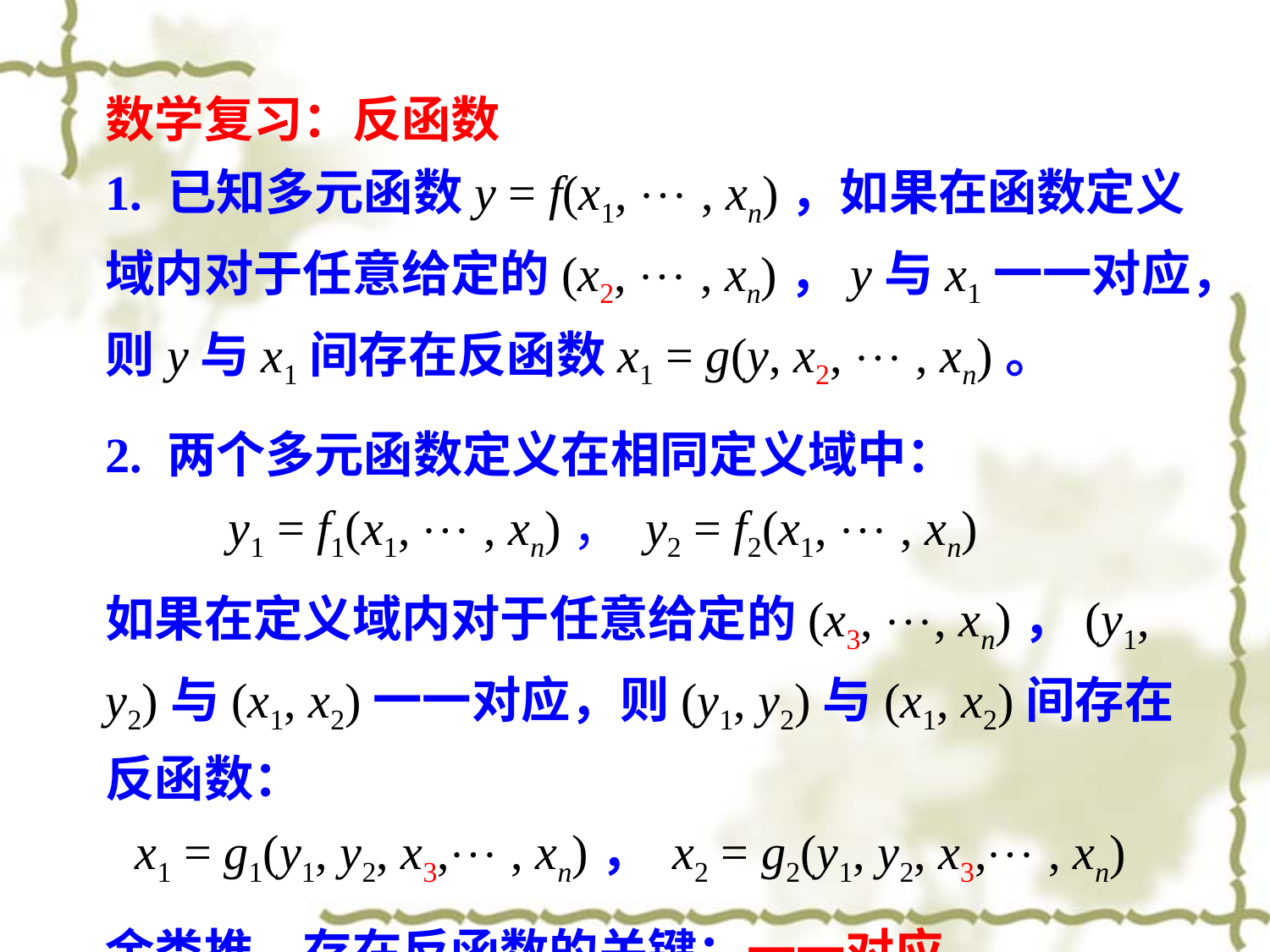

数学复习：反函数
1. 已知多元函数y = f(x1, … , xn)，如果在函数定义域内对于任意给定的(x2, … , xn)，y与x1一一对应，则y与x1间存在反函数x1 = g(y, x2, … , xn)。
2. 两个多元函数定义在相同定义域中：
          y1 = f1(x1, … , xn)， y2 = f2(x1, … , xn)
如果在定义域内对于任意给定的(x3, …, xn)，(y1, y2)与(x1, x2)一一对应，则(y1, y2)与(x1, x2)间存在反函数：
 x1 = g1(y1, y2, x3,… , xn)， x2 = g2(y1, y2, x3,… , xn)
余类推。存在反函数的关键：一一对应。